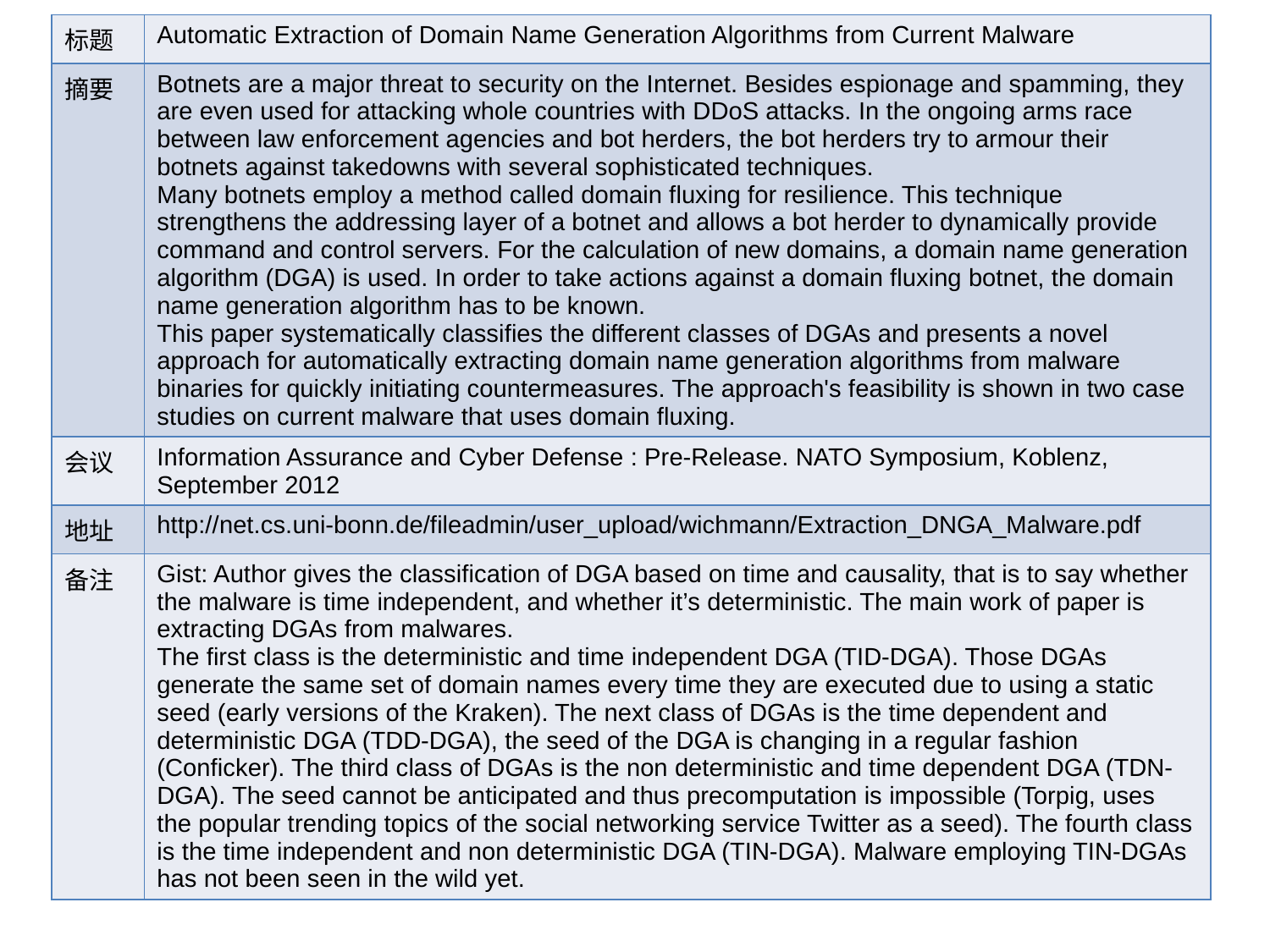

| 标题 | Automatic Extraction of Domain Name Generation Algorithms from Current Malware |
| --- | --- |
| 摘要 | Botnets are a major threat to security on the Internet. Besides espionage and spamming, they are even used for attacking whole countries with DDoS attacks. In the ongoing arms race between law enforcement agencies and bot herders, the bot herders try to armour their botnets against takedowns with several sophisticated techniques. Many botnets employ a method called domain fluxing for resilience. This technique strengthens the addressing layer of a botnet and allows a bot herder to dynamically provide command and control servers. For the calculation of new domains, a domain name generation algorithm (DGA) is used. In order to take actions against a domain fluxing botnet, the domain name generation algorithm has to be known. This paper systematically classifies the different classes of DGAs and presents a novel approach for automatically extracting domain name generation algorithms from malware binaries for quickly initiating countermeasures. The approach's feasibility is shown in two case studies on current malware that uses domain fluxing. |
| 会议 | Information Assurance and Cyber Defense : Pre-Release. NATO Symposium, Koblenz, September 2012 |
| 地址 | http://net.cs.uni-bonn.de/fileadmin/user\_upload/wichmann/Extraction\_DNGA\_Malware.pdf |
| 备注 | Gist: Author gives the classification of DGA based on time and causality, that is to say whether the malware is time independent, and whether it’s deterministic. The main work of paper is extracting DGAs from malwares. The first class is the deterministic and time independent DGA (TID-DGA). Those DGAs generate the same set of domain names every time they are executed due to using a static seed (early versions of the Kraken). The next class of DGAs is the time dependent and deterministic DGA (TDD-DGA), the seed of the DGA is changing in a regular fashion (Conficker). The third class of DGAs is the non deterministic and time dependent DGA (TDN-DGA). The seed cannot be anticipated and thus precomputation is impossible (Torpig, uses the popular trending topics of the social networking service Twitter as a seed). The fourth class is the time independent and non deterministic DGA (TIN-DGA). Malware employing TIN-DGAs has not been seen in the wild yet. |